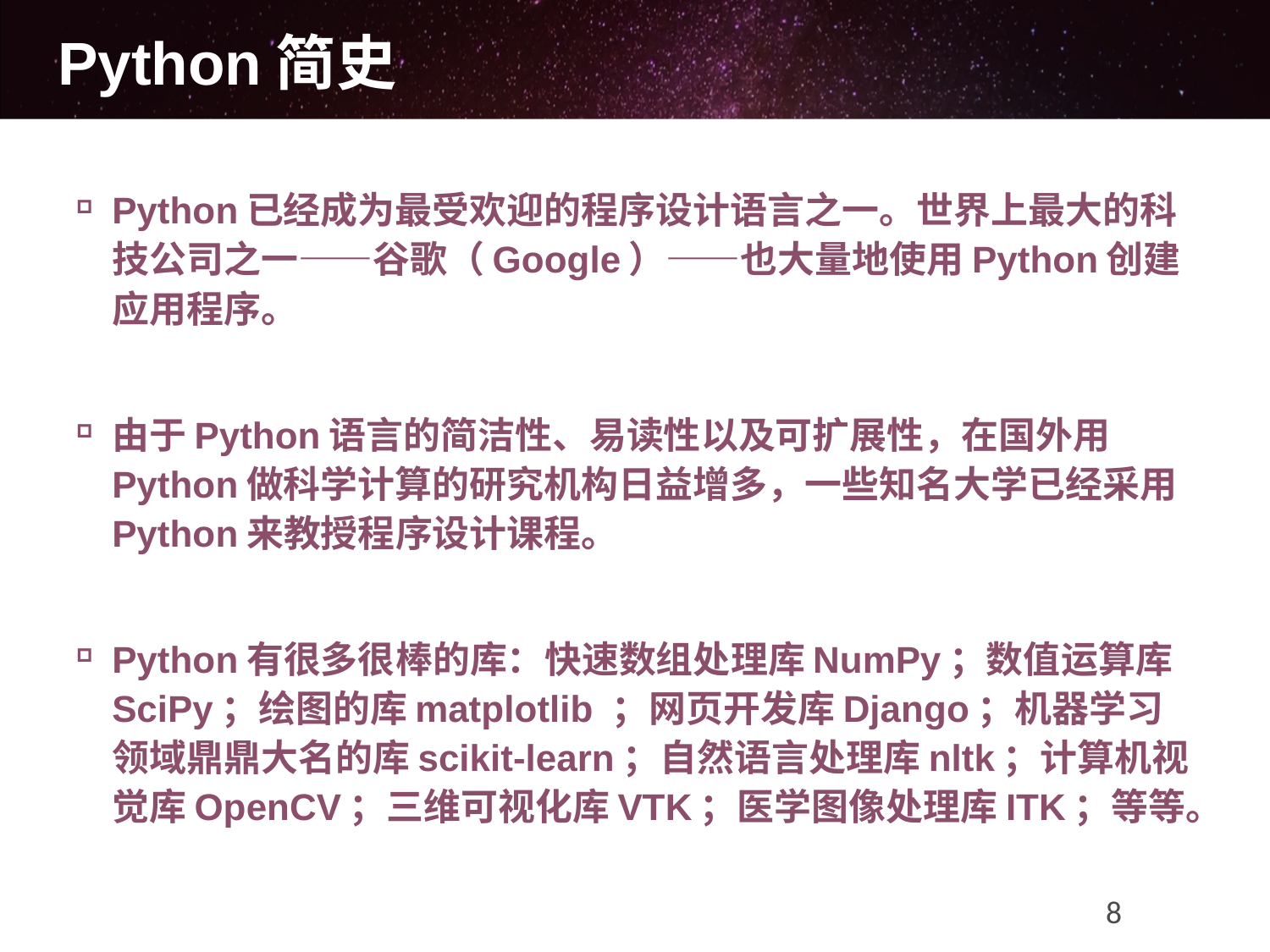

# Python简史
Python已经成为最受欢迎的程序设计语言之一。世界上最大的科技公司之一——谷歌（Google）——也大量地使用Python创建应用程序。

由于Python语言的简洁性、易读性以及可扩展性，在国外用Python做科学计算的研究机构日益增多，一些知名大学已经采用Python来教授程序设计课程。

Python有很多很棒的库：快速数组处理库NumPy；数值运算库SciPy；绘图的库matplotlib ；网页开发库Django；机器学习领域鼎鼎大名的库scikit-learn；自然语言处理库nltk；计算机视觉库OpenCV；三维可视化库VTK；医学图像处理库ITK；等等。